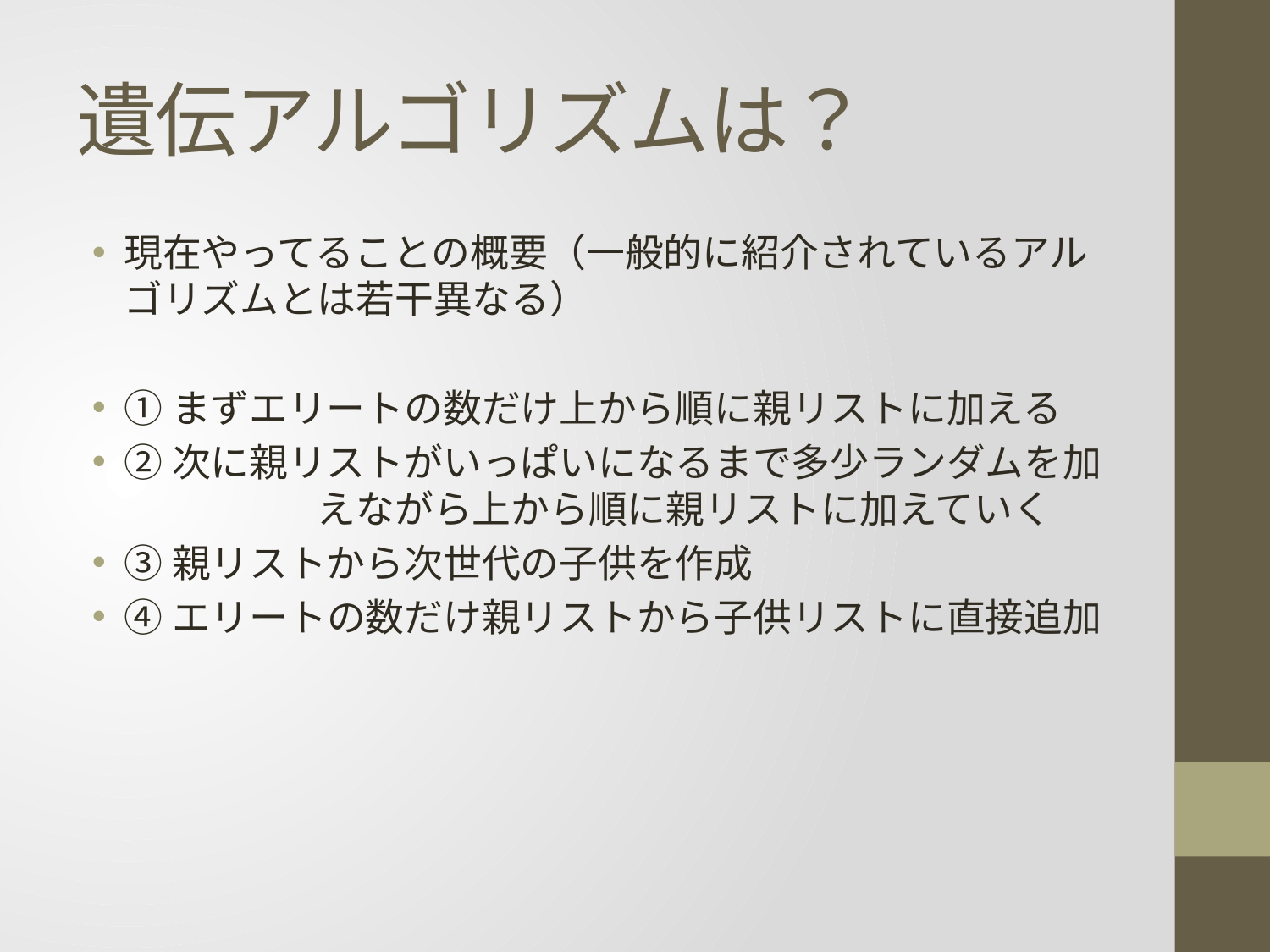

# 遺伝アルゴリズムは？
現在やってることの概要（一般的に紹介されているアルゴリズムとは若干異なる）

①まずエリートの数だけ上から順に親リストに加える
②次に親リストがいっぱいになるまで多少ランダムを加　　　　　えながら上から順に親リストに加えていく
③親リストから次世代の子供を作成
④エリートの数だけ親リストから子供リストに直接追加